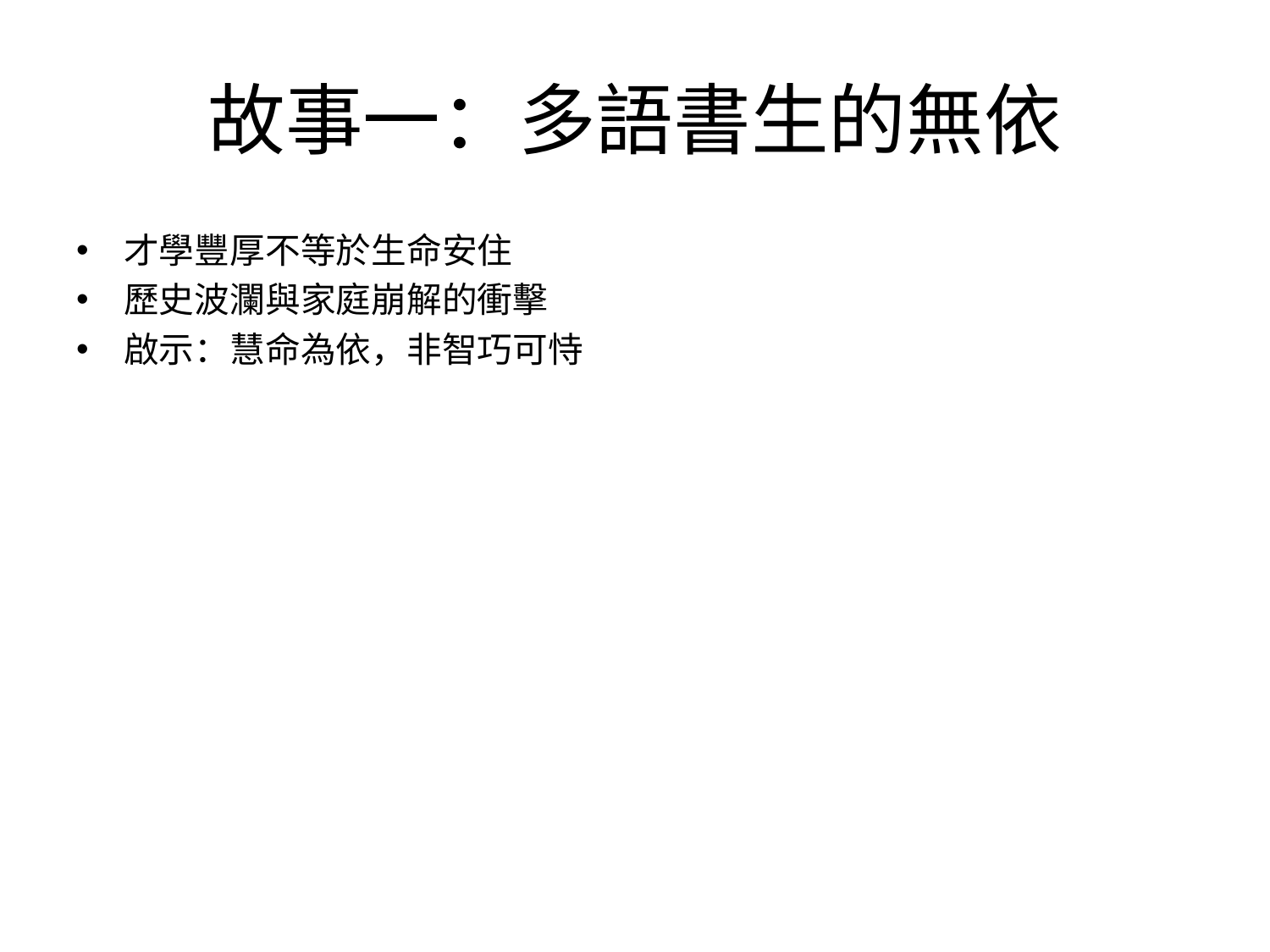

# 故事一：多語書生的無依
才學豐厚不等於生命安住
歷史波瀾與家庭崩解的衝擊
啟示：慧命為依，非智巧可恃